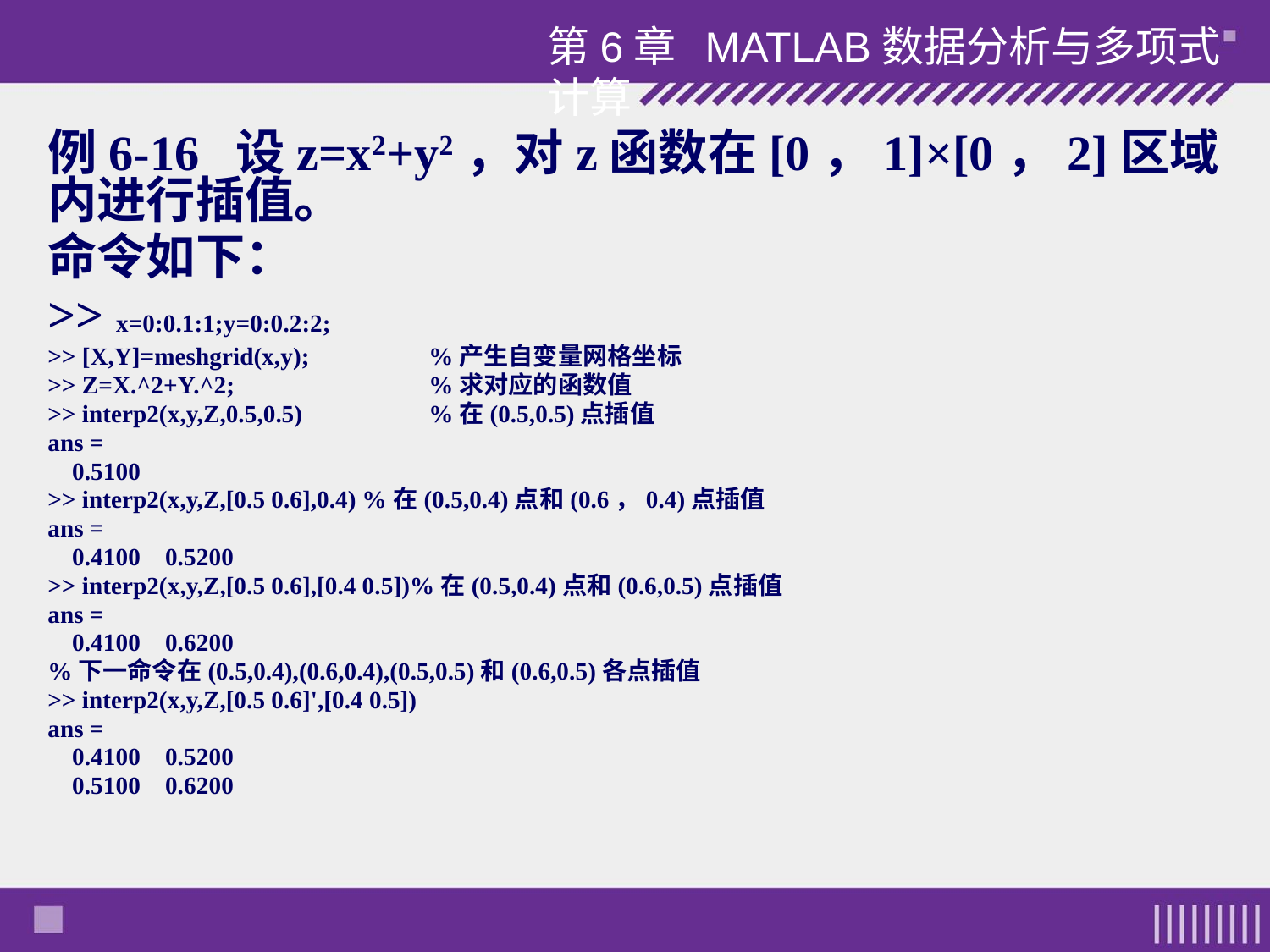

第6章  MATLAB数据分析与多项式计算
例6-16  设z=x2+y2，对z函数在[0，1]×[0，2]区域内进行插值。
命令如下：
>> x=0:0.1:1;y=0:0.2:2;
>> [X,Y]=meshgrid(x,y);       	%产生自变量网格坐标
>> Z=X.^2+Y.^2;                	%求对应的函数值
>> interp2(x,y,Z,0.5,0.5)     	%在(0.5,0.5)点插值
ans =
    0.5100
>> interp2(x,y,Z,[0.5 0.6],0.4) %在(0.5,0.4)点和(0.6，0.4)点插值
ans =
    0.4100    0.5200
>> interp2(x,y,Z,[0.5 0.6],[0.4 0.5])%在(0.5,0.4)点和(0.6,0.5)点插值
ans =
    0.4100    0.6200
%下一命令在(0.5,0.4),(0.6,0.4),(0.5,0.5)和(0.6,0.5)各点插值
>> interp2(x,y,Z,[0.5 0.6]',[0.4 0.5])
ans =
    0.4100    0.5200
    0.5100    0.6200